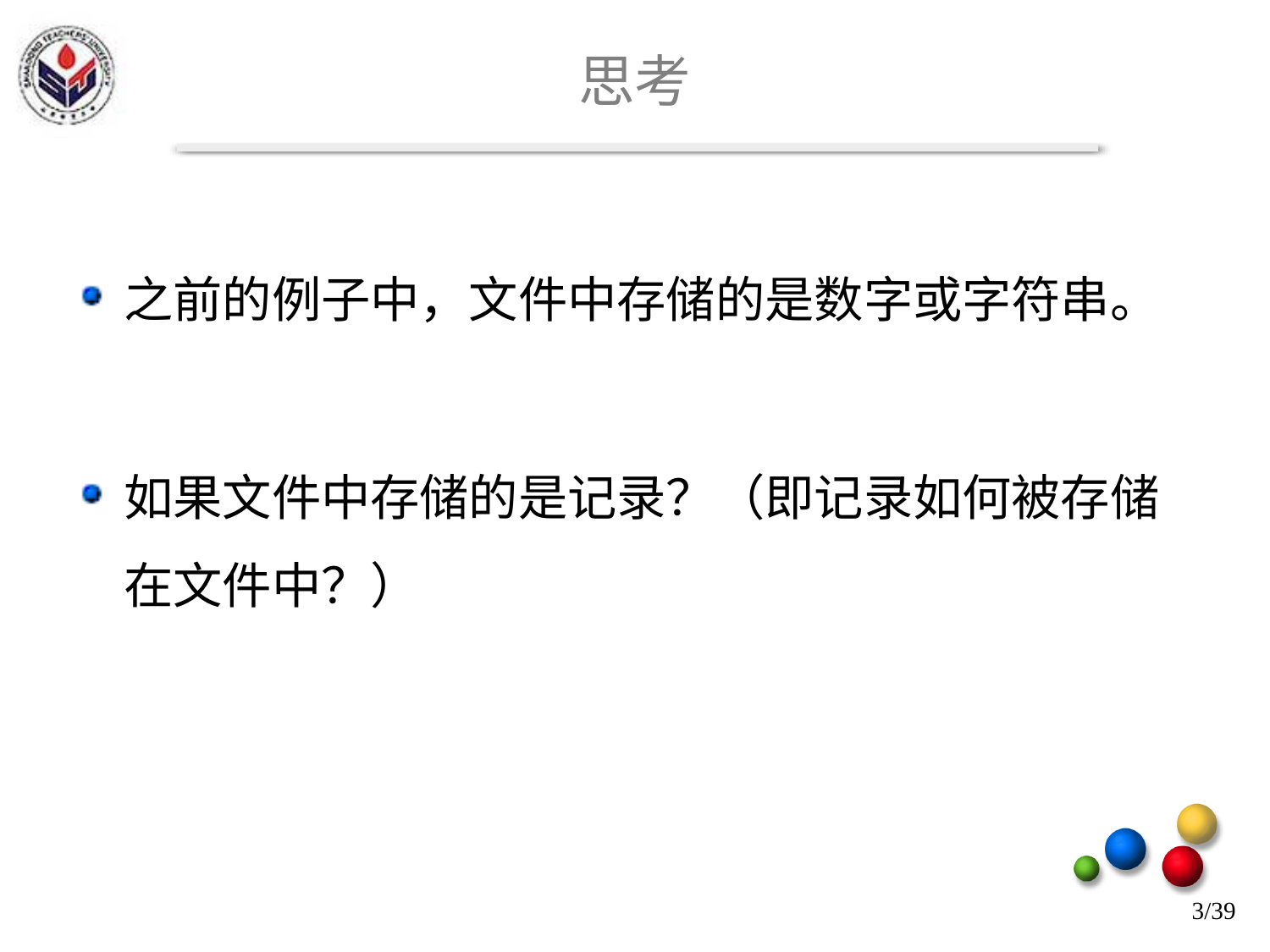

# 思考
之前的例子中，文件中存储的是数字或字符串。

如果文件中存储的是记录？（即记录如何被存储在文件中？）
3/39